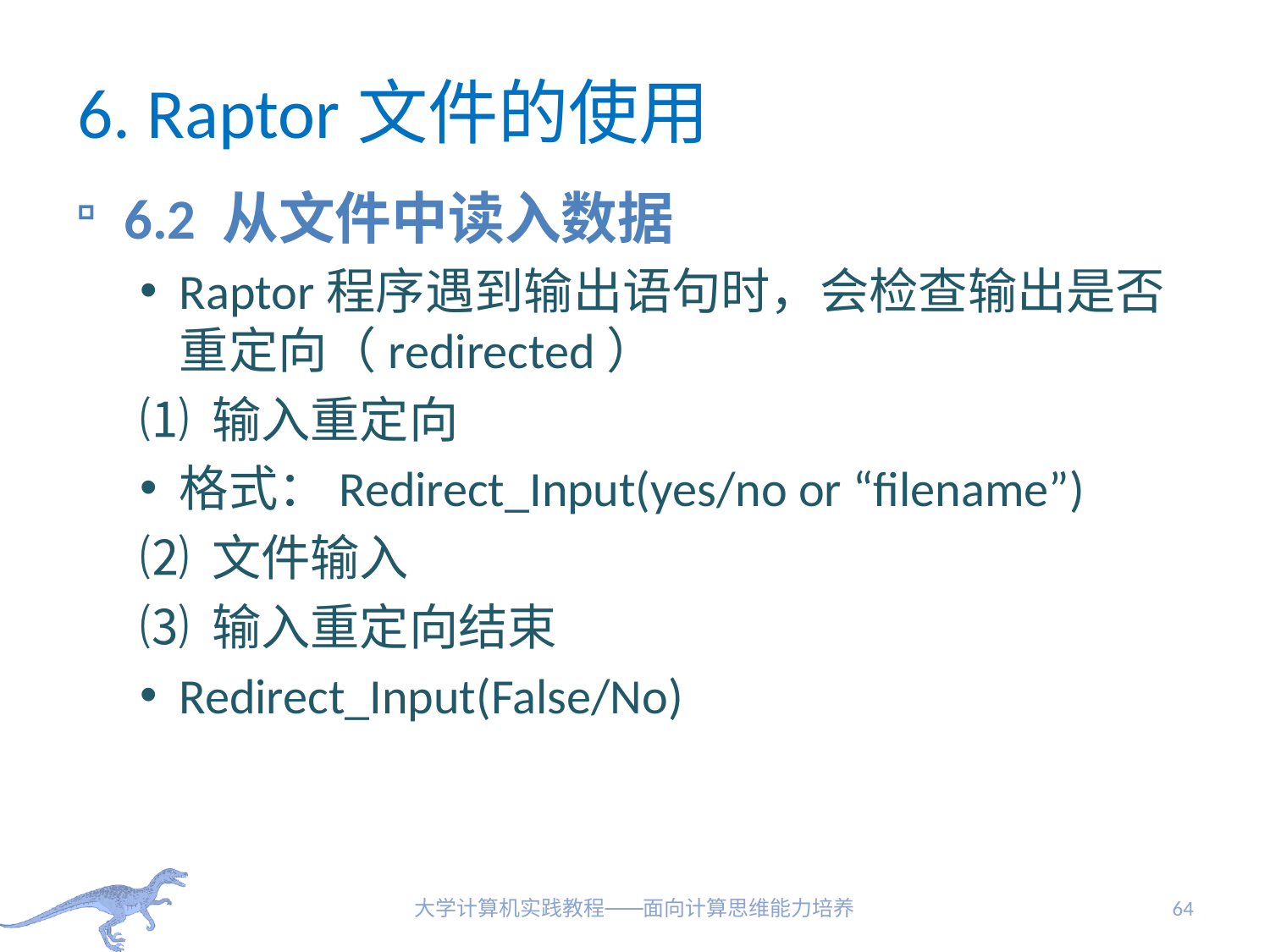

# 6. Raptor文件的使用
6.2 从文件中读入数据
Raptor程序遇到输出语句时，会检查输出是否重定向（redirected）
⑴ 输入重定向
格式：Redirect_Input(yes/no or “filename”)
⑵ 文件输入
⑶ 输入重定向结束
Redirect_Input(False/No)

大学计算机实践教程——面向计算思维能力培养
64